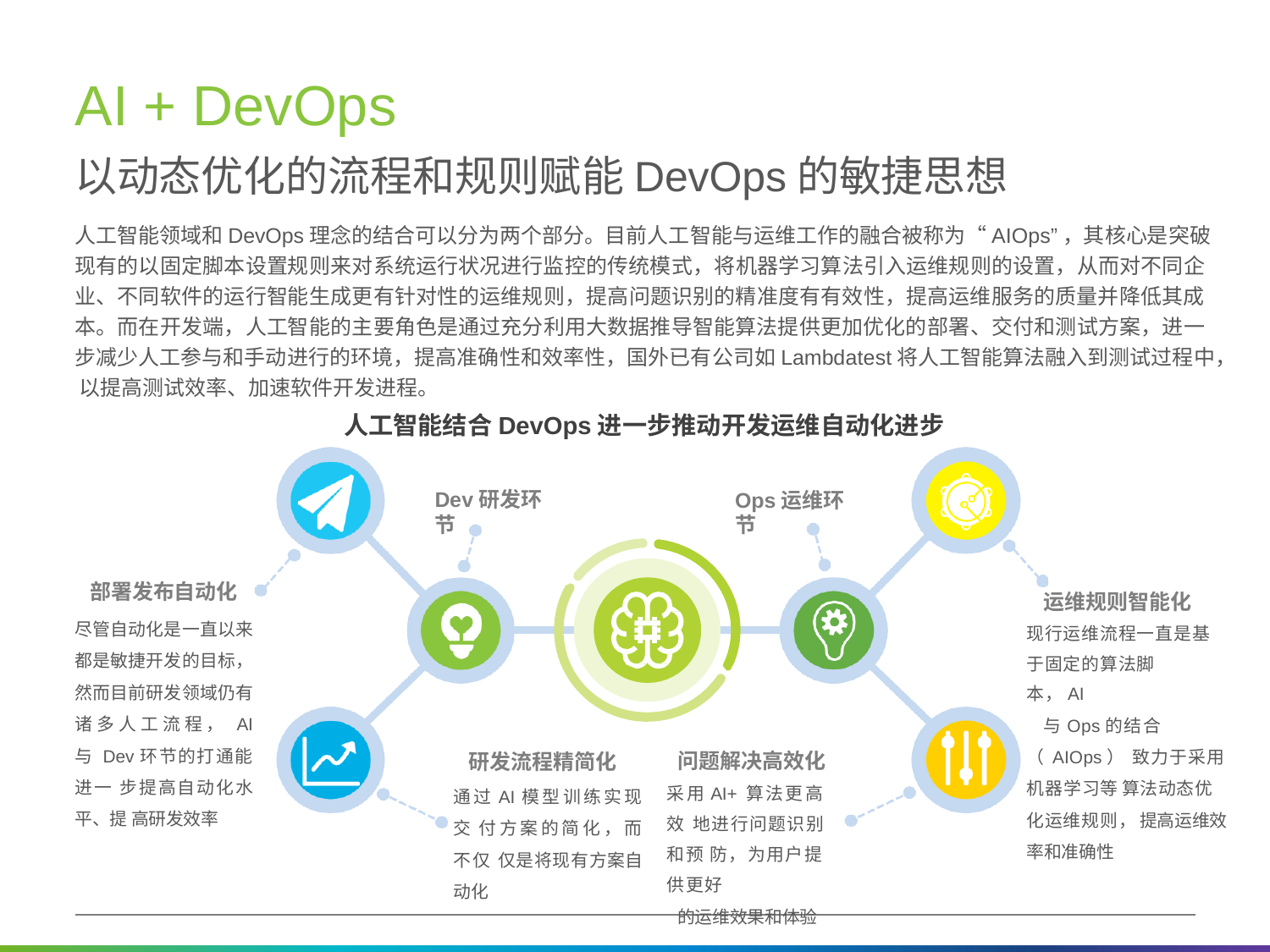

# AI + DevOps
以动态优化的流程和规则赋能DevOps的敏捷思想
人工智能领域和DevOps理念的结合可以分为两个部分。目前人工智能与运维工作的融合被称为“AIOps”，其核心是突破 现有的以固定脚本设置规则来对系统运行状况进行监控的传统模式，将机器学习算法引入运维规则的设置，从而对不同企 业、不同软件的运行智能生成更有针对性的运维规则，提高问题识别的精准度有有效性，提高运维服务的质量并降低其成 本。而在开发端，人工智能的主要角色是通过充分利用大数据推导智能算法提供更加优化的部署、交付和测试方案，进一 步减少人工参与和手动进行的环境，提高准确性和效率性，国外已有公司如Lambdatest将人工智能算法融入到测试过程中， 以提高测试效率、加速软件开发进程。
人工智能结合DevOps进一步推动开发运维自动化进步

Dev研发环节
Ops运维环节

部署发布自动化
尽管自动化是一直以来 都是敏捷开发的目标， 然而目前研发领域仍有 诸多人工流程， AI 与 Dev环节的打通能进一 步提高自动化水平、提 高研发效率
运维规则智能化 现行运维流程一直是基 于固定的算法脚本，AI
与Ops的结合（ AIOps）  致力于采用机器学习等 算法动态优化运维规则， 提高运维效率和准确性

问题解决高效化 采用AI+ 算法更高效 地进行问题识别和预 防，为用户提供更好
的运维效果和体验
研发流程精简化
通过AI模型训练实现交 付方案的简化，而不仅 仅是将现有方案自动化

32